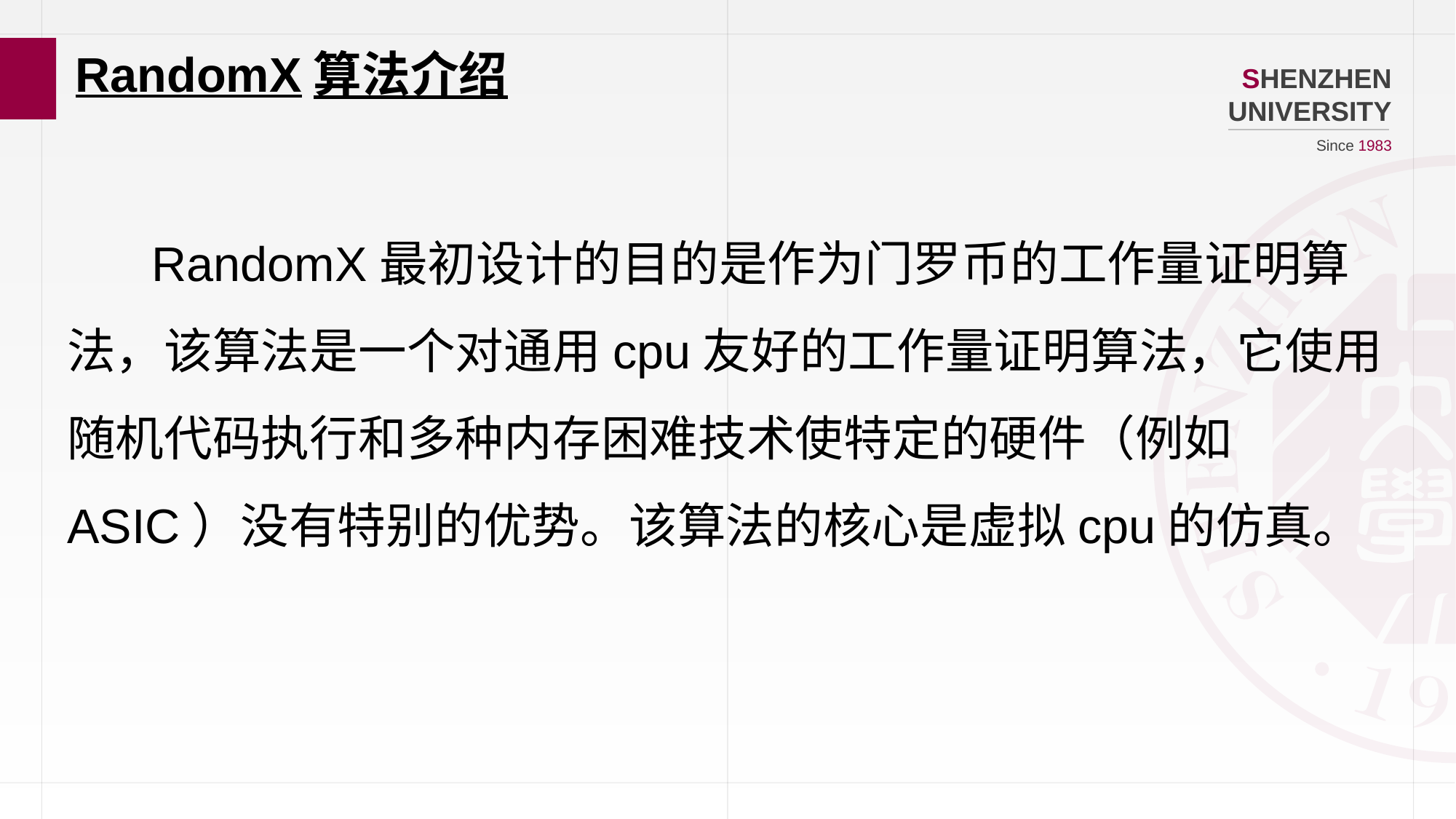

RandomX算法介绍

RandomX最初设计的目的是作为门罗币的工作量证明算法，该算法是一个对通用cpu友好的工作量证明算法，它使用随机代码执行和多种内存困难技术使特定的硬件（例如ASIC）没有特别的优势。该算法的核心是虚拟cpu的仿真。

3